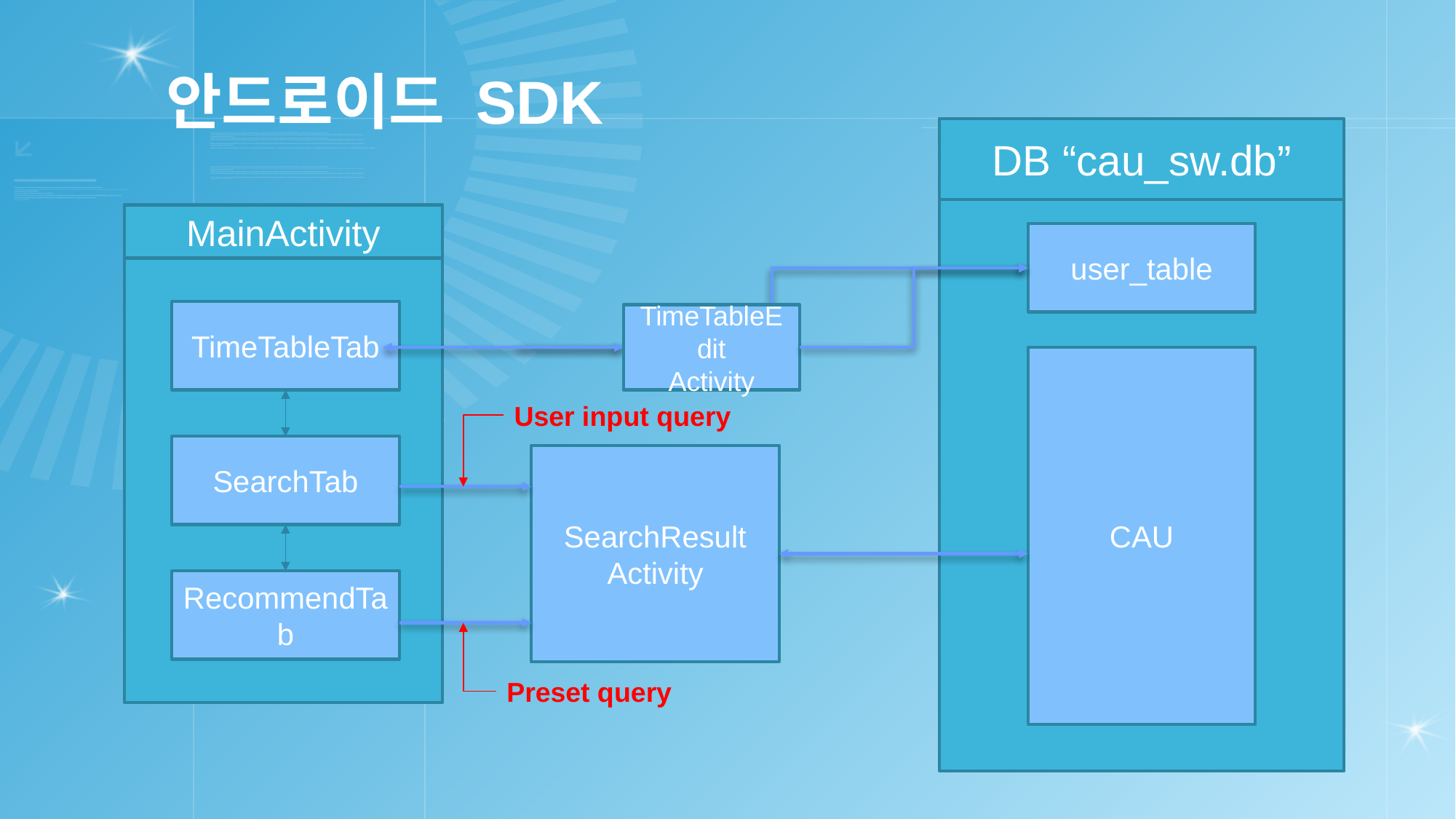

# 안드로이드 SDK
DB “cau_sw.db”

MainActivity

TimeTableTab
SearchTab
RecommendTab
user_table
TimeTableEdit
Activity
CAU
User input query
SearchResult
Activity
Preset query